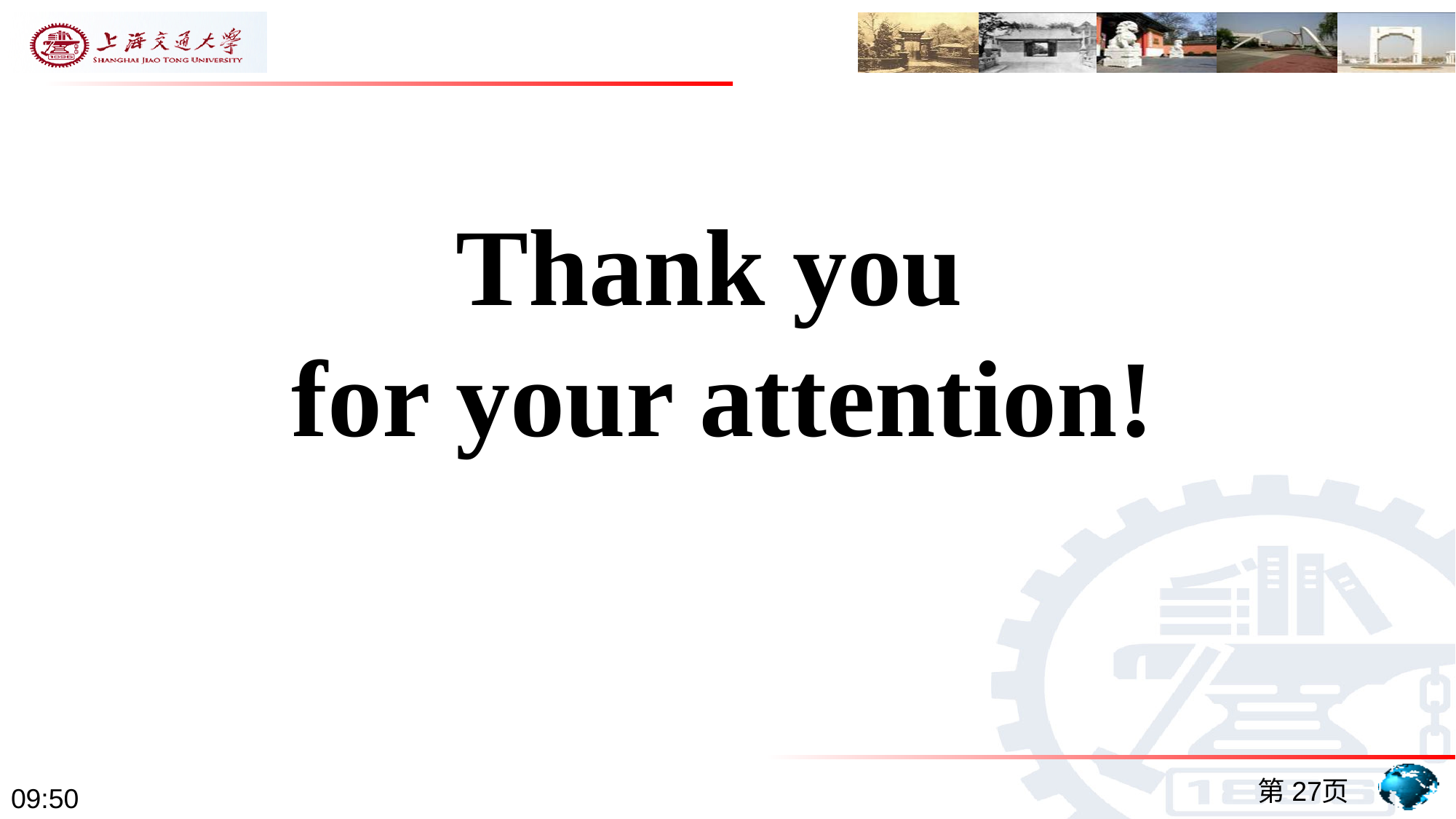

Thank you
for your attention!
第27页
09:50